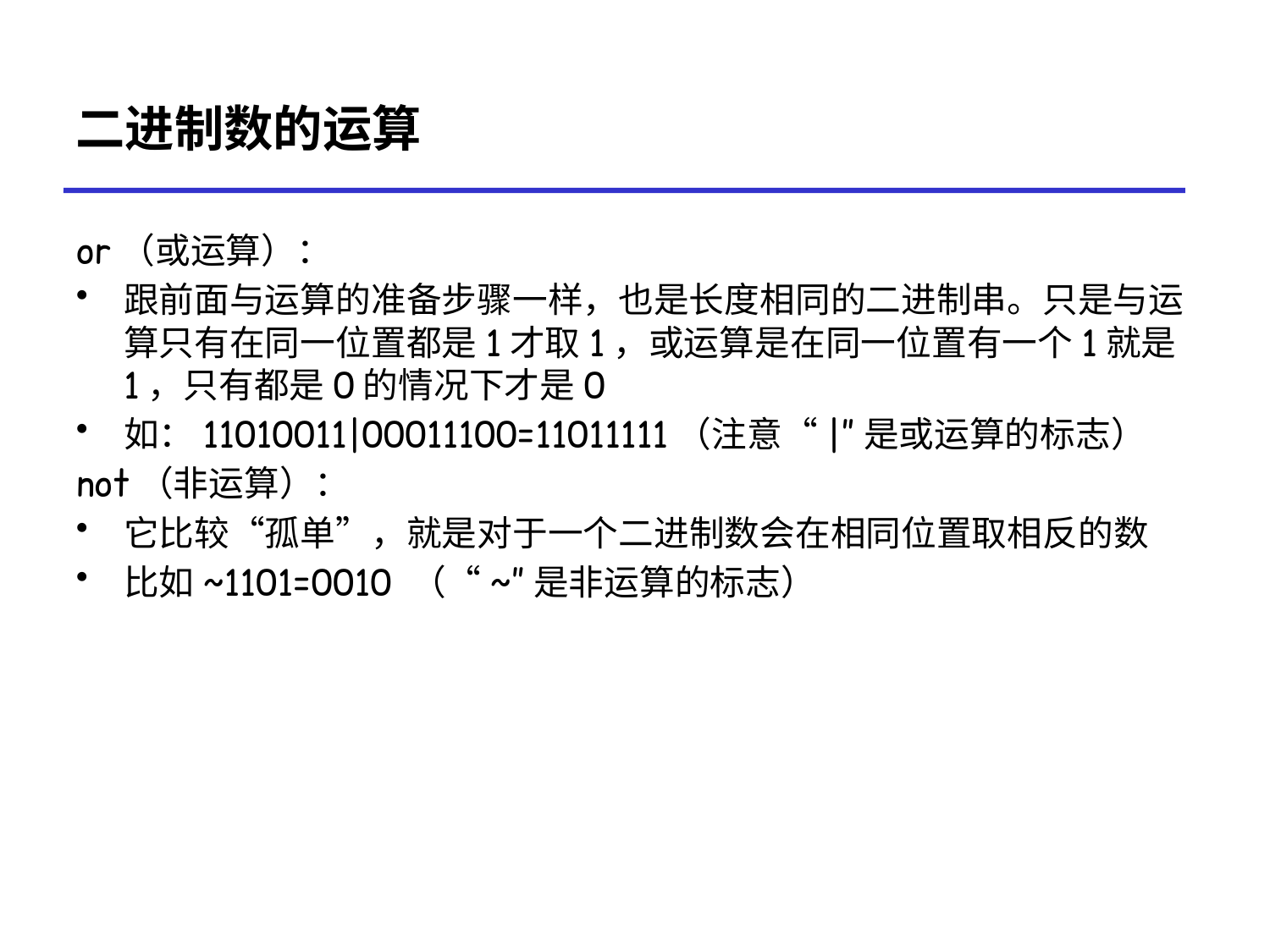

# 二进制数的运算
or（或运算）：
跟前面与运算的准备步骤一样，也是长度相同的二进制串。只是与运算只有在同一位置都是1才取1，或运算是在同一位置有一个1就是1，只有都是0的情况下才是0
如：11010011|00011100=11011111（注意“|”是或运算的标志）
not（非运算）：
它比较“孤单”，就是对于一个二进制数会在相同位置取相反的数
比如~1101=0010 （“~”是非运算的标志）